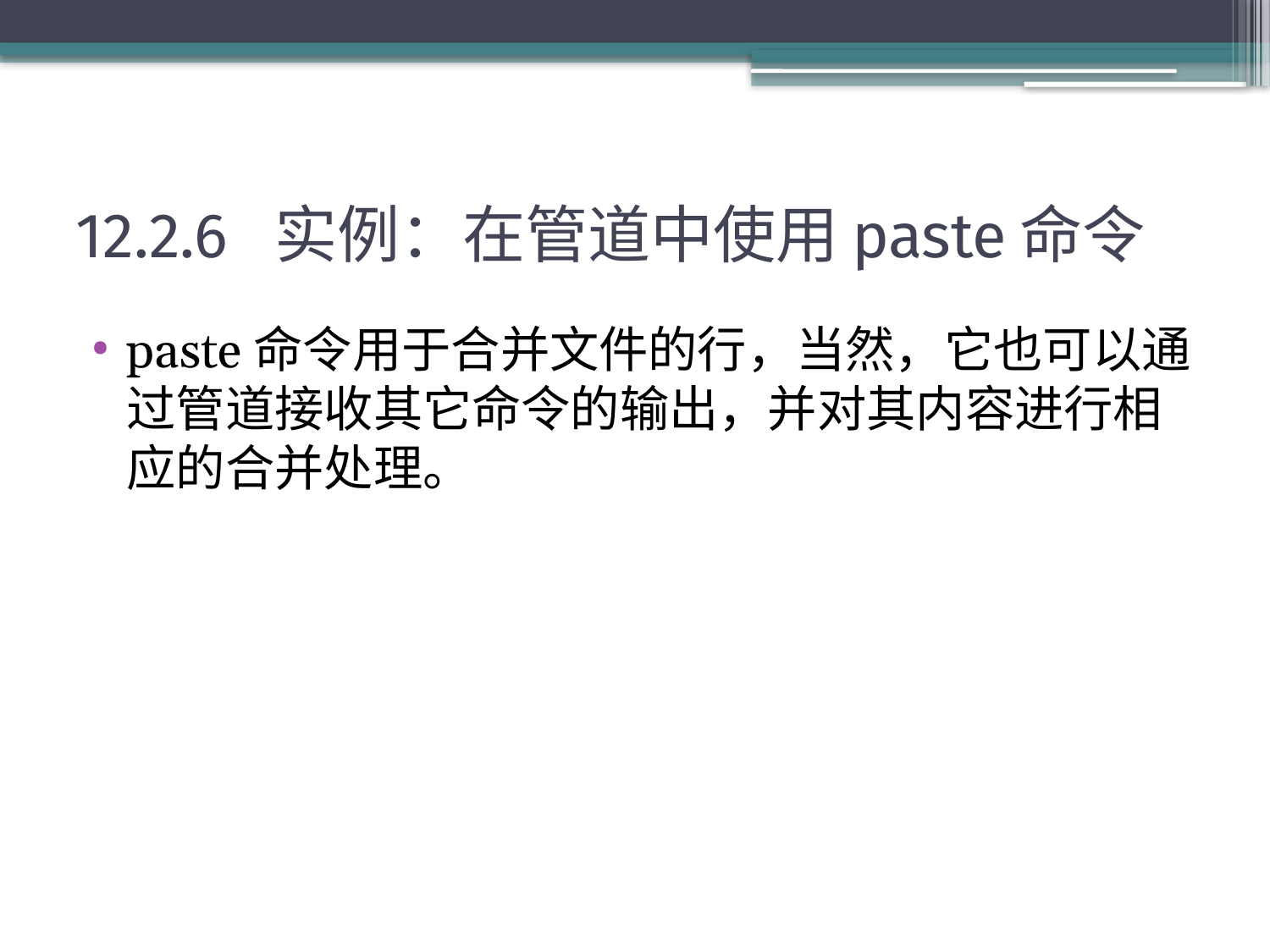

# 12.2.6  实例：在管道中使用paste命令
paste命令用于合并文件的行，当然，它也可以通过管道接收其它命令的输出，并对其内容进行相应的合并处理。